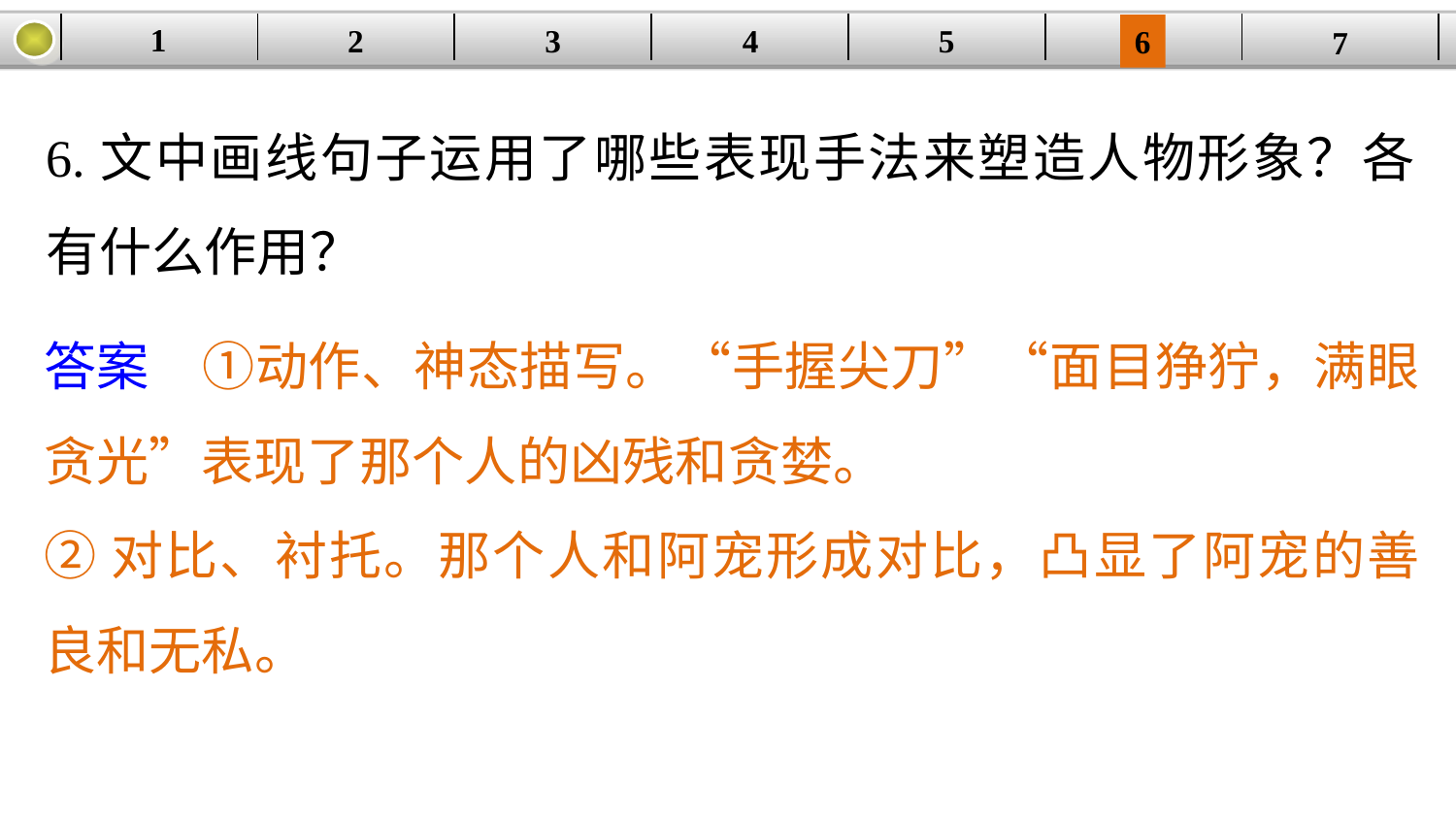

1
5
3
2
|  |  |  |  |  |  |  |
| --- | --- | --- | --- | --- | --- | --- |
4
6
7

6.文中画线句子运用了哪些表现手法来塑造人物形象？各有什么作用？

答案　①动作、神态描写。“手握尖刀”“面目狰狞，满眼贪光”表现了那个人的凶残和贪婪。
②对比、衬托。那个人和阿宠形成对比，凸显了阿宠的善良和无私。